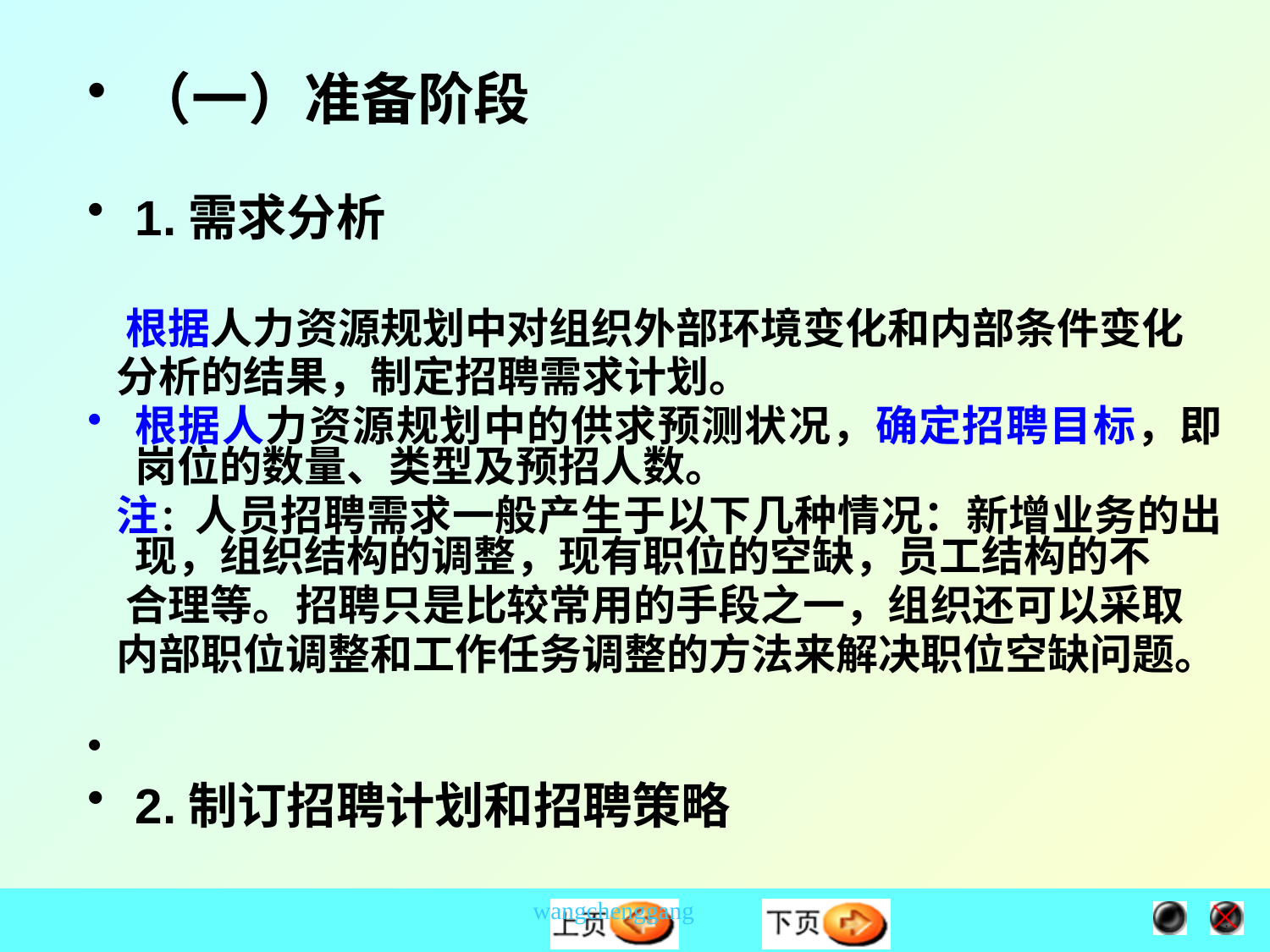

（一）准备阶段

1.需求分析

   根据人力资源规划中对组织外部环境变化和内部条件变化
  分析的结果，制定招聘需求计划。
根据人力资源规划中的供求预测状况，确定招聘目标，即岗位的数量、类型及预招人数。
  注：人员招聘需求一般产生于以下几种情况：新增业务的出现，组织结构的调整，现有职位的空缺，员工结构的不
   合理等。招聘只是比较常用的手段之一，组织还可以采取
  内部职位调整和工作任务调整的方法来解决职位空缺问题。

2.制订招聘计划和招聘策略

#
wangchenggang